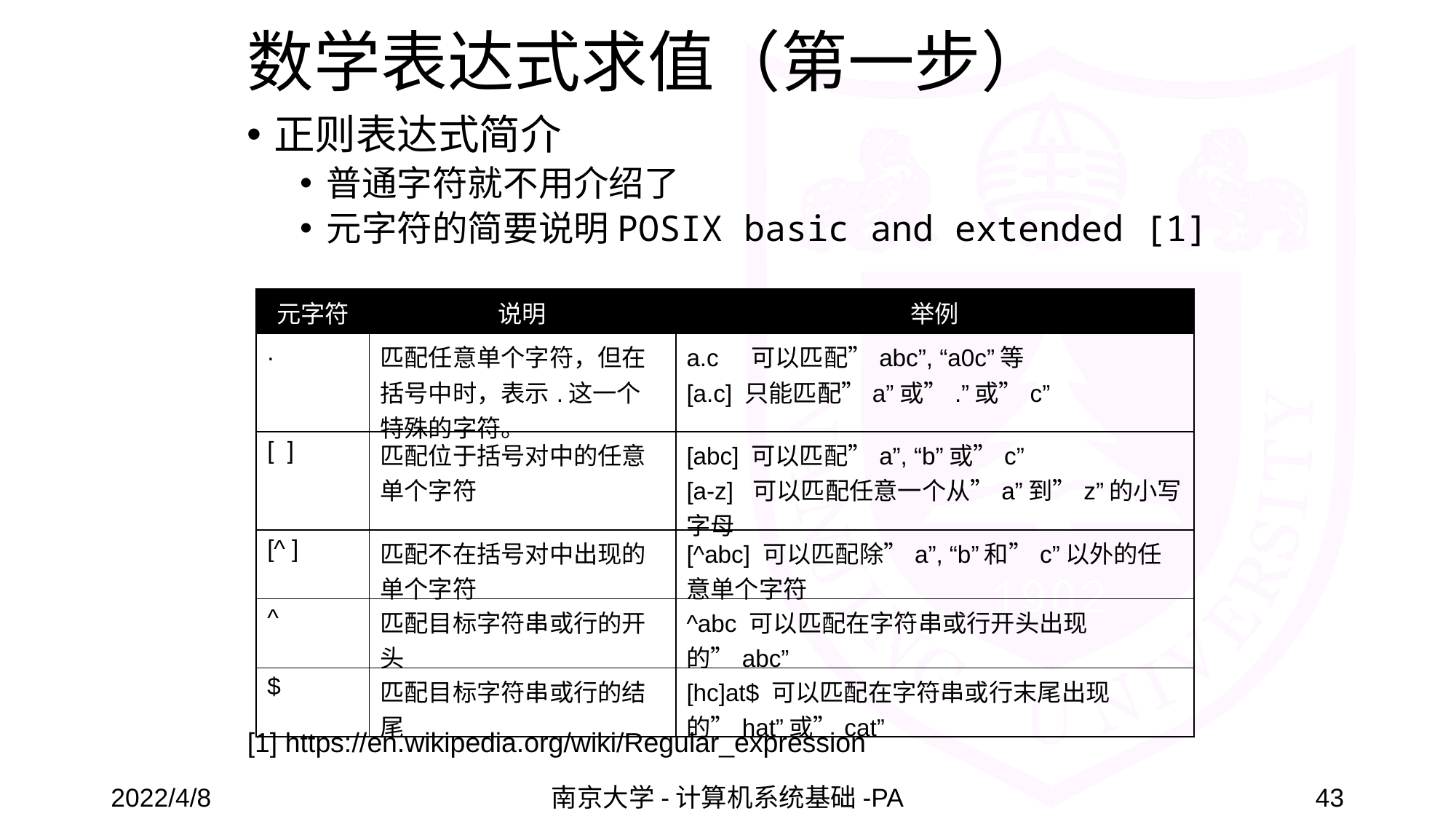

# 数学表达式求值（第一步）
正则表达式简介
普通字符就不用介绍了
元字符的简要说明POSIX basic and extended [1]

| 元字符 | 说明 | 举例 |
| --- | --- | --- |
| . | 匹配任意单个字符，但在括号中时，表示.这一个特殊的字符。 | a.c 可以匹配”abc”, “a0c”等 [a.c] 只能匹配”a”或”.”或”c” |
| [ ] | 匹配位于括号对中的任意单个字符 | [abc] 可以匹配”a”, “b”或”c” [a-z] 可以匹配任意一个从”a”到”z”的小写字母 |
| [^ ] | 匹配不在括号对中出现的单个字符 | [^abc] 可以匹配除”a”, “b”和”c”以外的任意单个字符 |
| ^ | 匹配目标字符串或行的开头 | ^abc 可以匹配在字符串或行开头出现的”abc” |
| $ | 匹配目标字符串或行的结尾 | [hc]at$ 可以匹配在字符串或行末尾出现的”hat”或”cat” |
[1] https://en.wikipedia.org/wiki/Regular_expression
2022/4/8
南京大学-计算机系统基础-PA
43